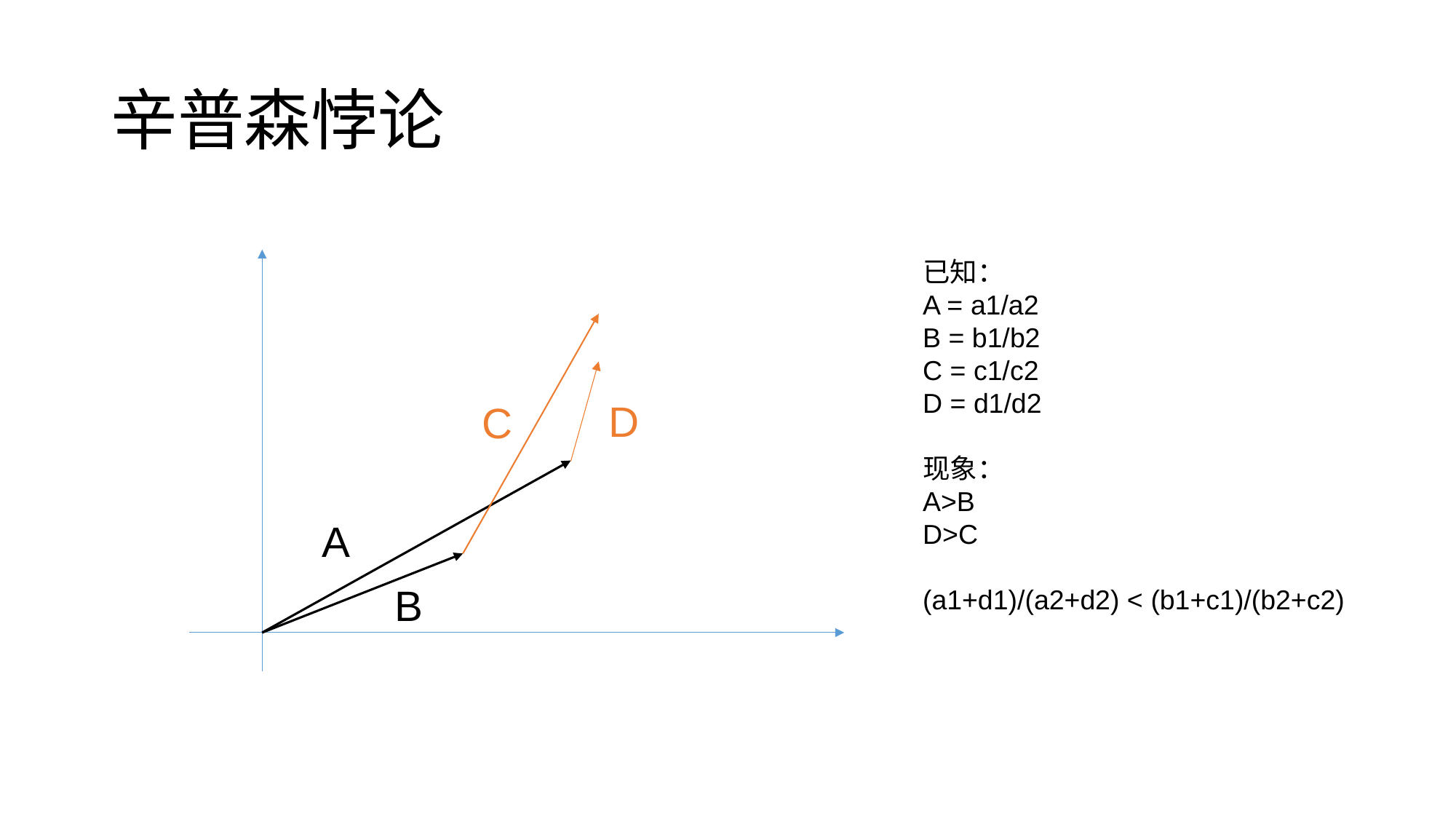

# 辛普森悖论
已知：
A = a1/a2
B = b1/b2
C = c1/c2
D = d1/d2

现象：
A>B
D>C

(a1+d1)/(a2+d2) < (b1+c1)/(b2+c2)
D
C
A
B